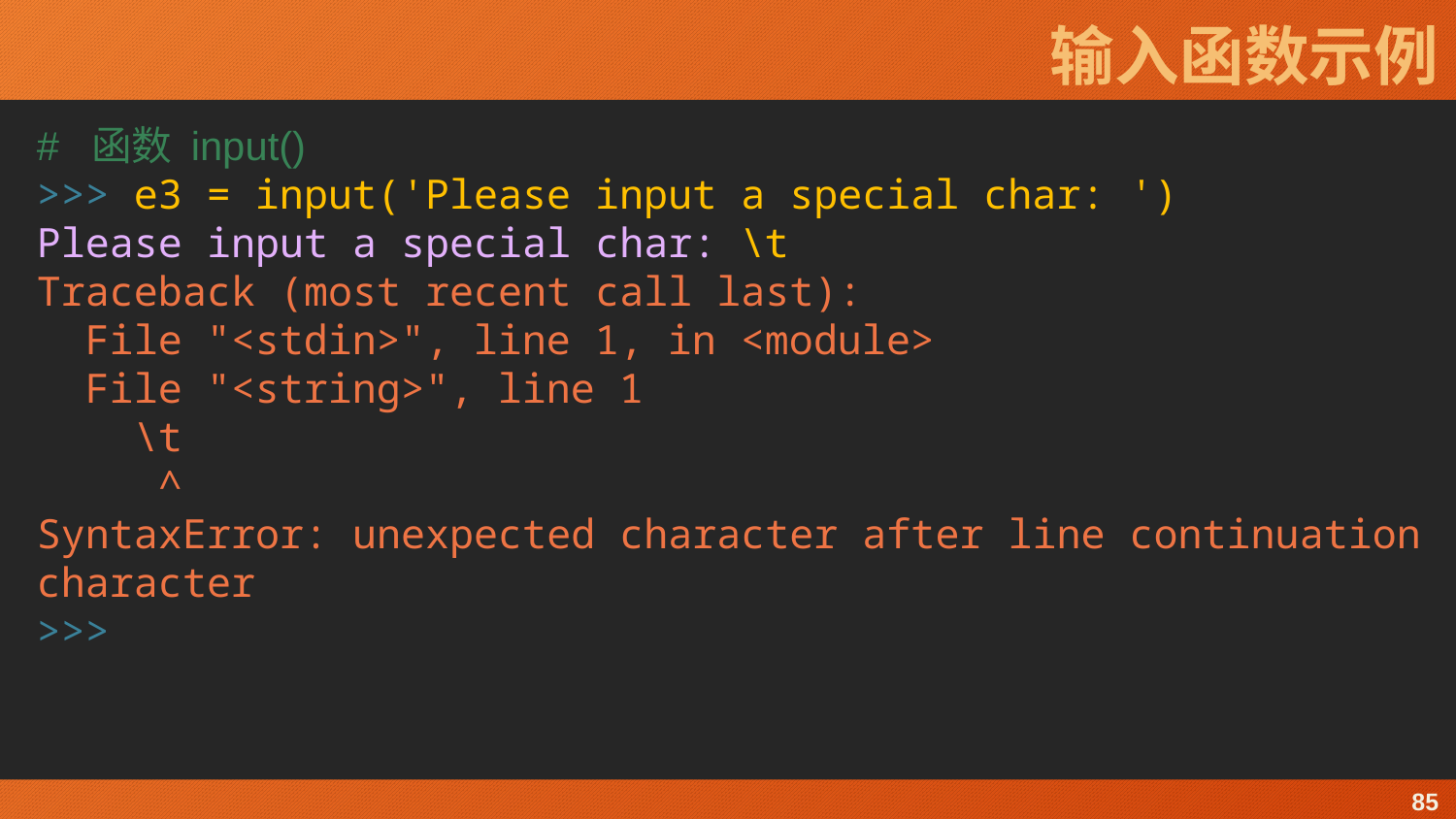

# 输入函数示例
#  函数 input()
>>> e3 = input('Please input a special char: ')
Please input a special char: \t
Traceback (most recent call last):
  File "<stdin>", line 1, in <module>
  File "<string>", line 1
    \t
     ^
SyntaxError: unexpected character after line continuation character
>>>
85